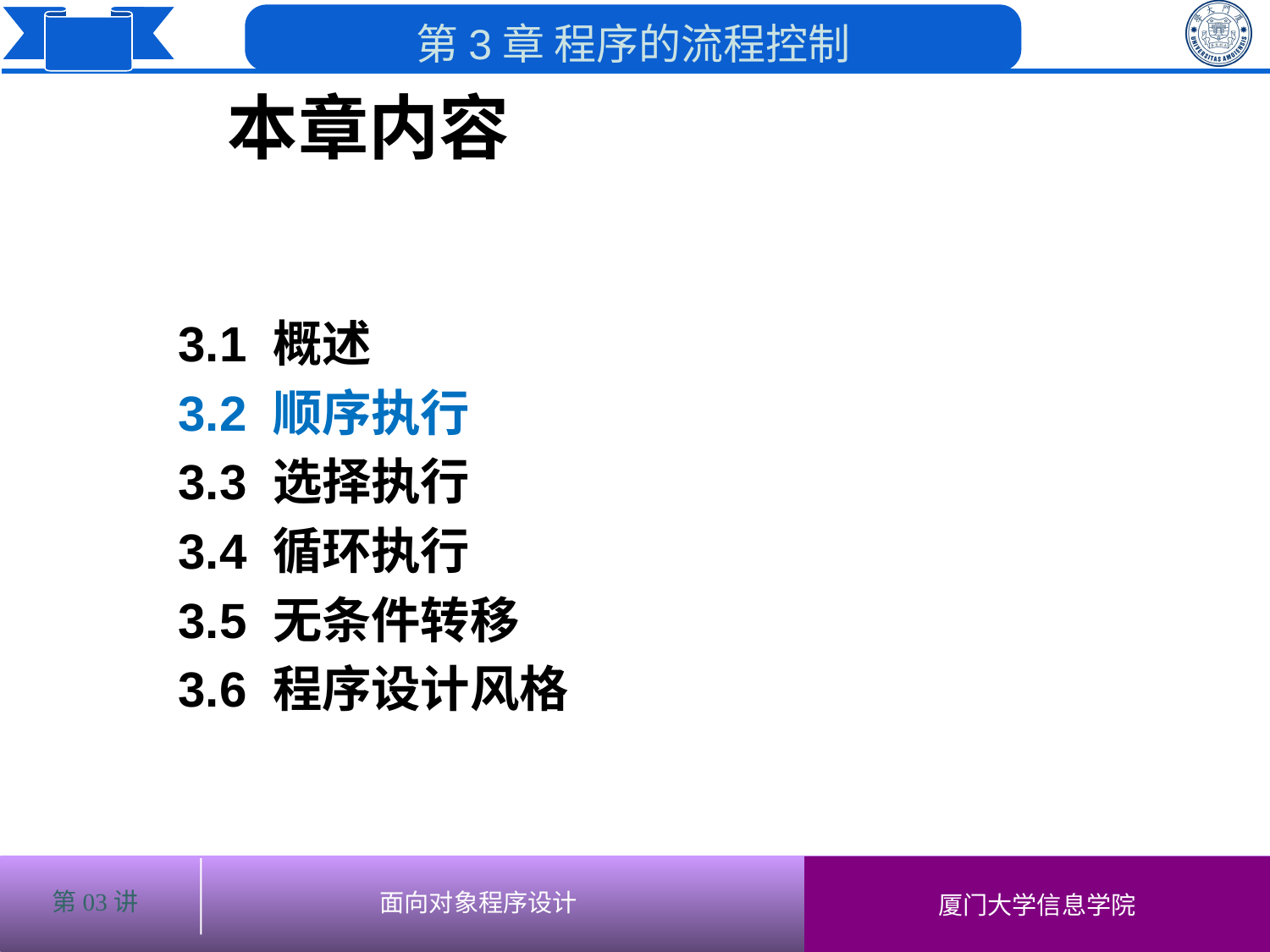

# 本章内容
3.1 概述
3.2 顺序执行
3.3 选择执行
3.4 循环执行
3.5 无条件转移
3.6 程序设计风格
6